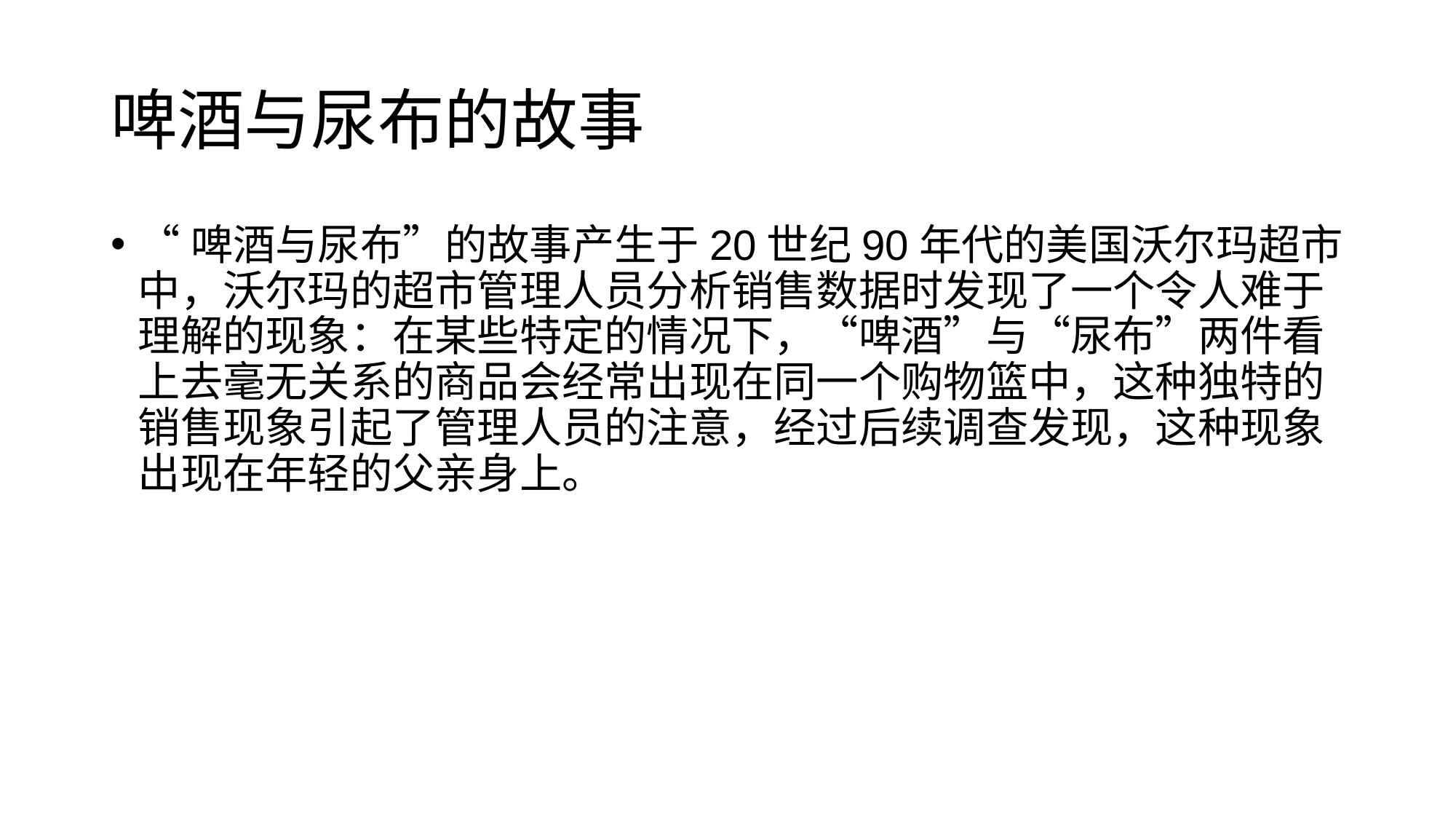

# 啤酒与尿布的故事
“啤酒与尿布”的故事产生于20世纪90年代的美国沃尔玛超市中，沃尔玛的超市管理人员分析销售数据时发现了一个令人难于理解的现象：在某些特定的情况下，“啤酒”与“尿布”两件看上去毫无关系的商品会经常出现在同一个购物篮中，这种独特的销售现象引起了管理人员的注意，经过后续调查发现，这种现象出现在年轻的父亲身上。